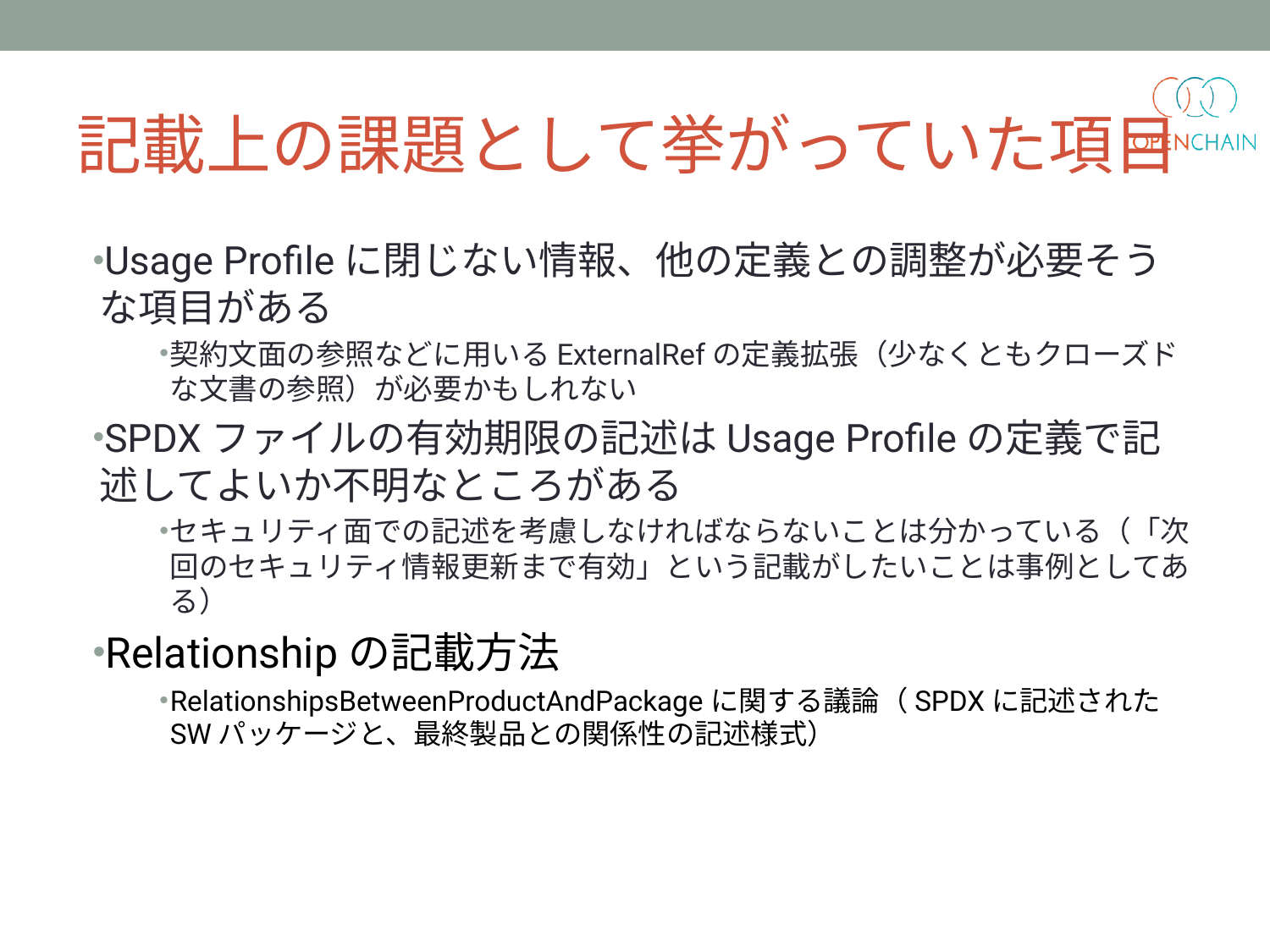

# 記載上の課題として挙がっていた項目
Usage Profileに閉じない情報、他の定義との調整が必要そうな項目がある
契約文面の参照などに用いるExternalRefの定義拡張（少なくともクローズドな文書の参照）が必要かもしれない
SPDXファイルの有効期限の記述はUsage Profileの定義で記述してよいか不明なところがある
セキュリティ面での記述を考慮しなければならないことは分かっている（「次回のセキュリティ情報更新まで有効」という記載がしたいことは事例としてある）
Relationshipの記載方法
RelationshipsBetweenProductAndPackageに関する議論（SPDXに記述されたSWパッケージと、最終製品との関係性の記述様式）